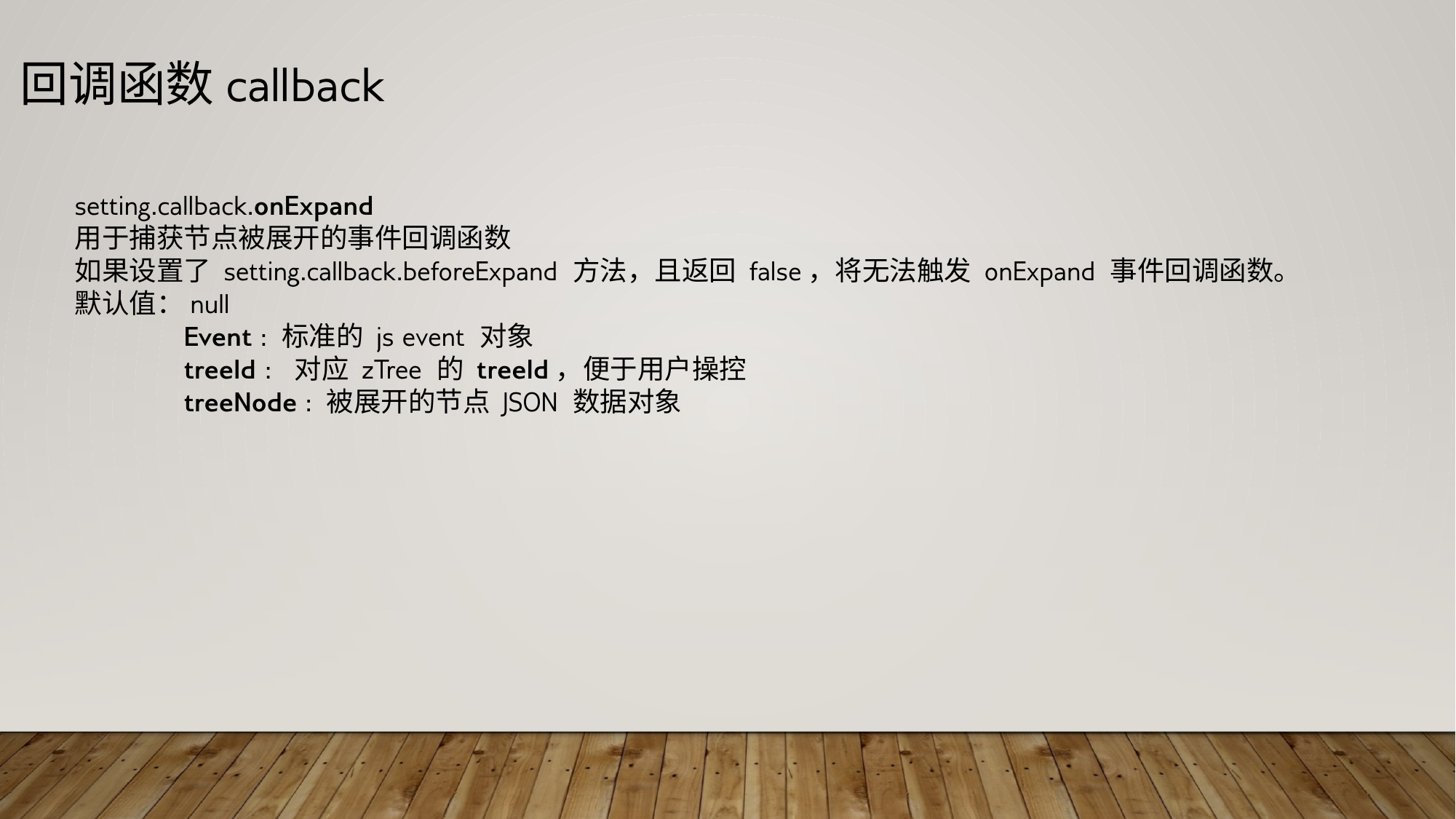

回调函数callback
setting.callback.onExpand
用于捕获节点被展开的事件回调函数
如果设置了 setting.callback.beforeExpand 方法，且返回 false，将无法触发 onExpand 事件回调函数。
默认值：null
	Event : 标准的 js event 对象
	treeId :  对应 zTree 的 treeId，便于用户操控
	treeNode : 被展开的节点 JSON 数据对象